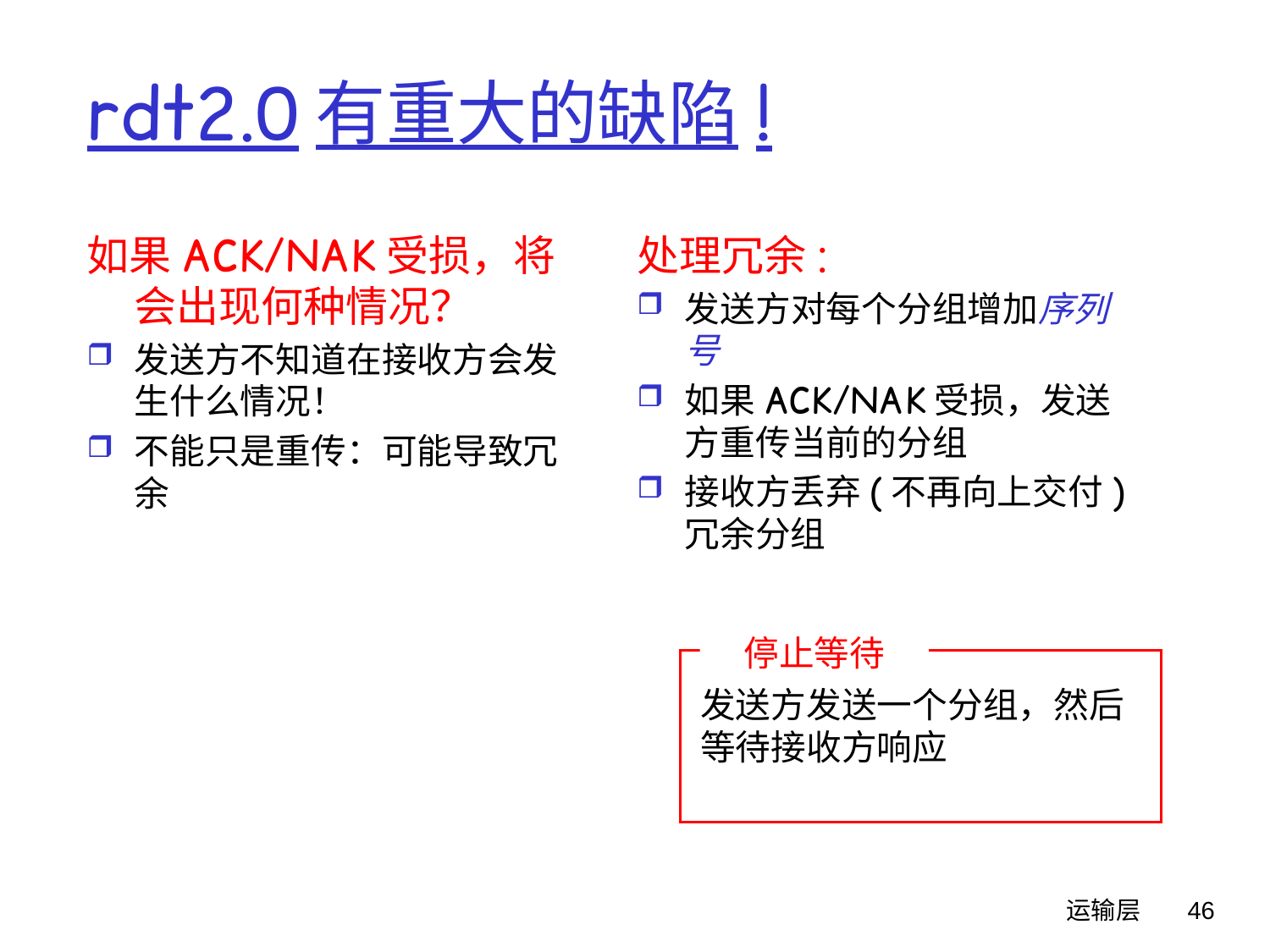

# rdt2.0有重大的缺陷!
如果ACK/NAK受损，将会出现何种情况？
发送方不知道在接收方会发生什么情况！
不能只是重传：可能导致冗余

处理冗余:
发送方对每个分组增加序列号
如果ACK/NAK受损，发送方重传当前的分组
接收方丢弃(不再向上交付)冗余分组
停止等待

发送方发送一个分组，然后等待接收方响应
 运输层
46